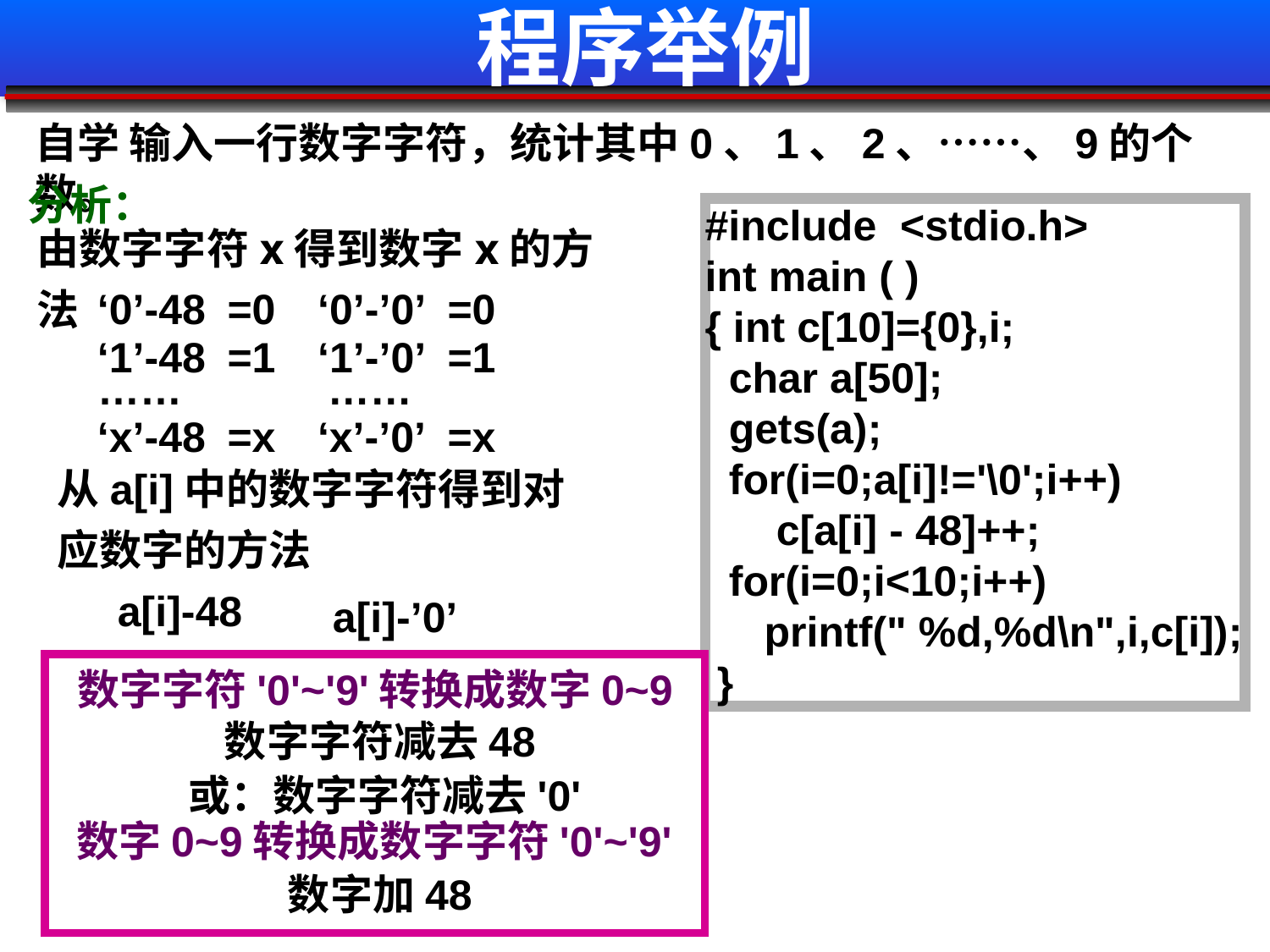

# 程序举例

自学 输入一行数字字符，统计其中0、1、2、……、9的个数。
 分析：
#include  <stdio.h>
int main ( )
{ int c[10]={0},i;
  char a[50];
  gets(a);
  for(i=0;a[i]!='\0';i++)
      c[a[i] - 48]++;
  for(i=0;i<10;i++)
     printf(" %d,%d\n",i,c[i]);
 }
由数字字符x得到数字x的方法
‘0’-48
=0
‘0’-’0’
=0
‘1’-48
=1
‘1’-’0’
=1
……
……
‘x’-48
=x
‘x’-’0’
=x
从a[i]中的数字字符得到对应数字的方法
a[i]-48
a[i]-’0’
数字字符'0'~'9'转换成数字0~9

数字字符减去48
或：数字字符减去'0'
数字0~9转换成数字字符'0'~'9'
数字加48